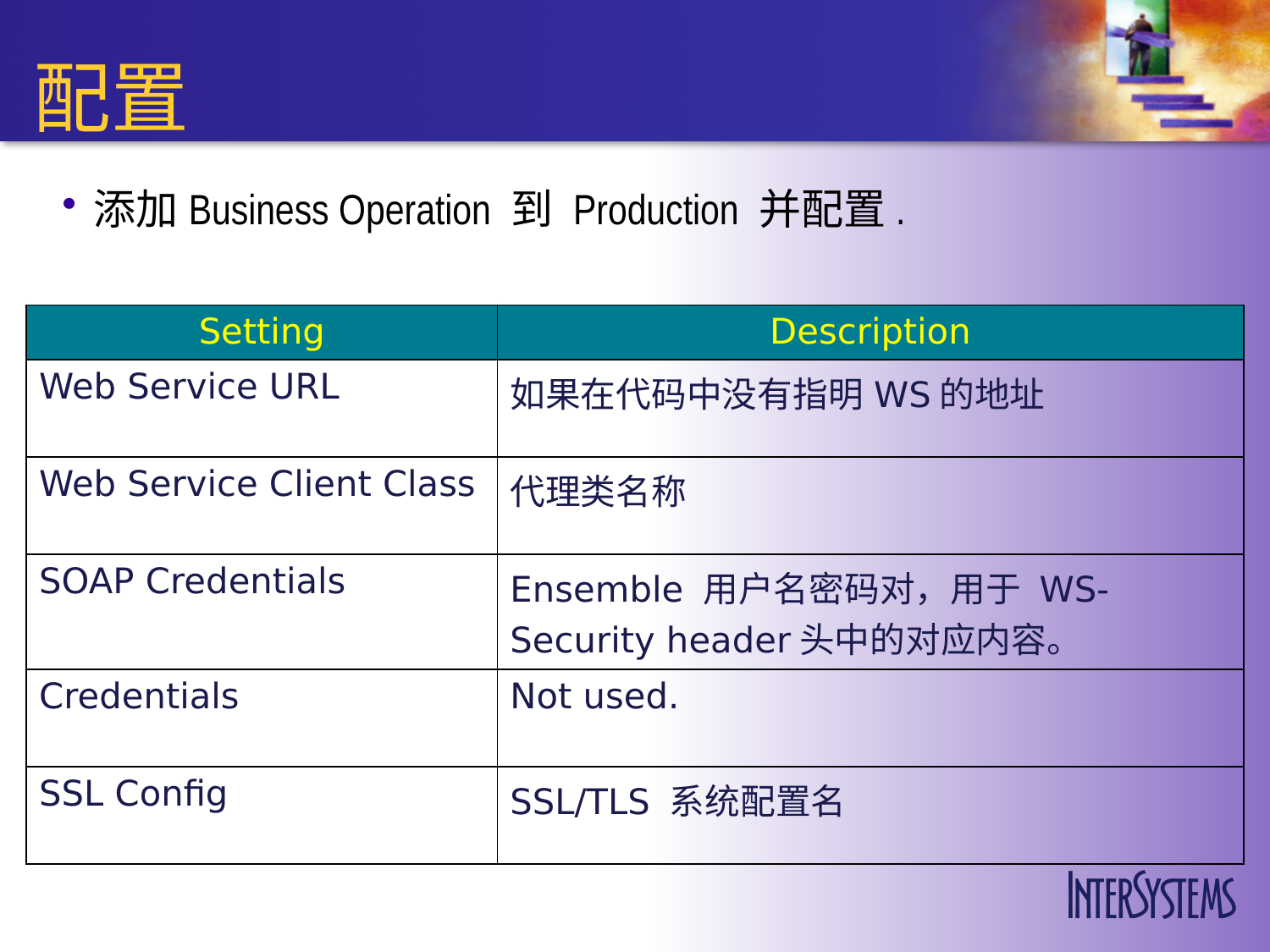

# 配置
添加Business Operation 到 Production 并配置.
| Setting | Description |
| --- | --- |
| Web Service URL | 如果在代码中没有指明WS的地址 |
| Web Service Client Class | 代理类名称 |
| SOAP Credentials | Ensemble 用户名密码对，用于 WS-Security header头中的对应内容。 |
| Credentials | Not used. |
| SSL Config | SSL/TLS 系统配置名 |